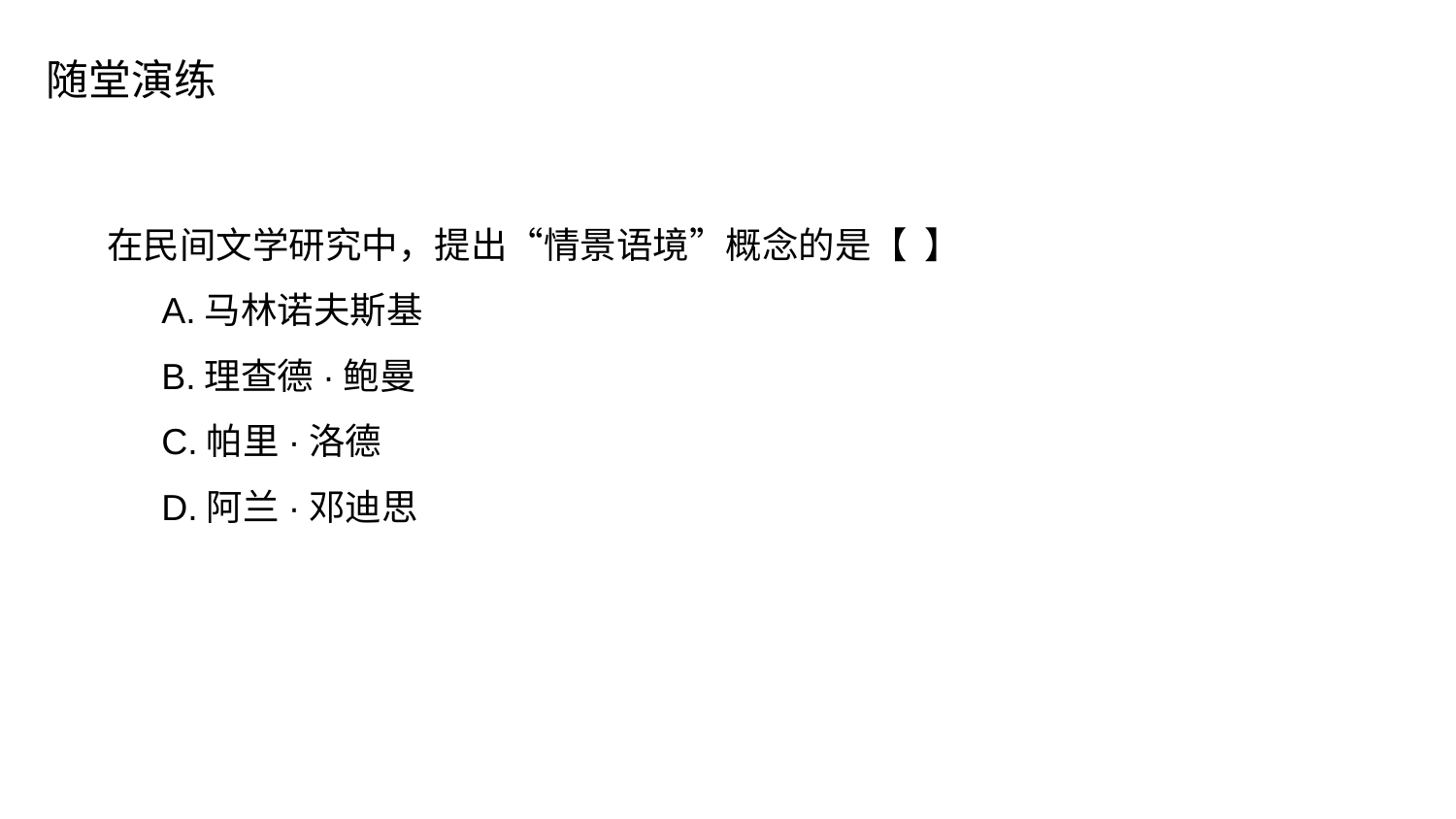

随堂演练
在民间文学研究中，提出“情景语境”概念的是【  】
A.马林诺夫斯基
B.理查德·鲍曼
C.帕里·洛德
D.阿兰·邓迪思